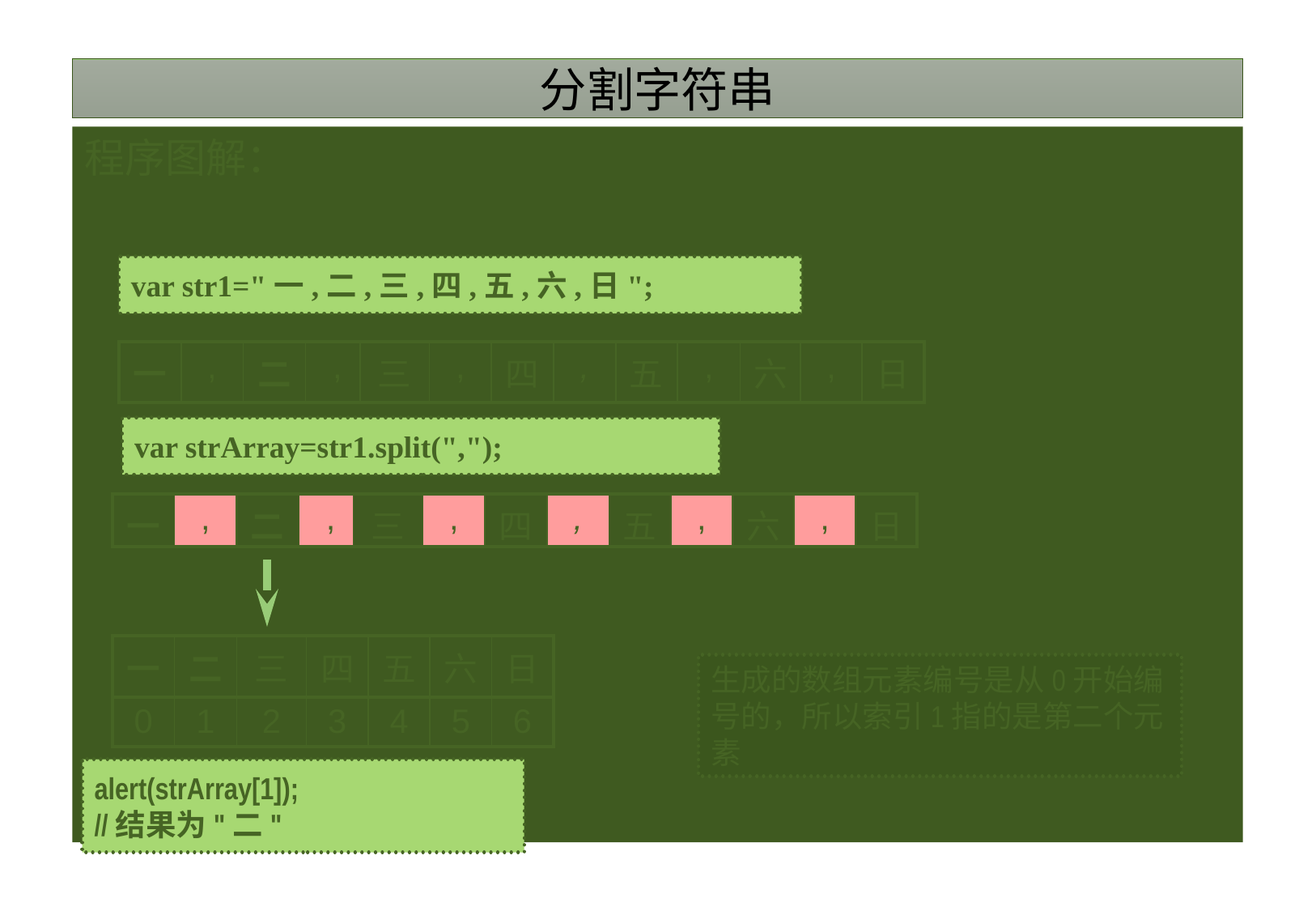

# 分割字符串
程序图解：
var str1="一,二,三,四,五,六,日";
| 一 | , | 二 | , | 三 | , | 四 | , | 五 | , | 六 | , | 日 |
| --- | --- | --- | --- | --- | --- | --- | --- | --- | --- | --- | --- | --- |
var strArray=str1.split(",");
| 一 | , | 二 | , | 三 | , | 四 | , | 五 | , | 六 | , | 日 |
| --- | --- | --- | --- | --- | --- | --- | --- | --- | --- | --- | --- | --- |

| 一 | 二 | 三 | 四 | 五 | 六 | 日 |
| --- | --- | --- | --- | --- | --- | --- |
| 0 | 1 | 2 | 3 | 4 | 5 | 6 |
生成的数组元素编号是从0开始编号的，所以索引1指的是第二个元素
alert(strArray[1]);
//结果为"二"